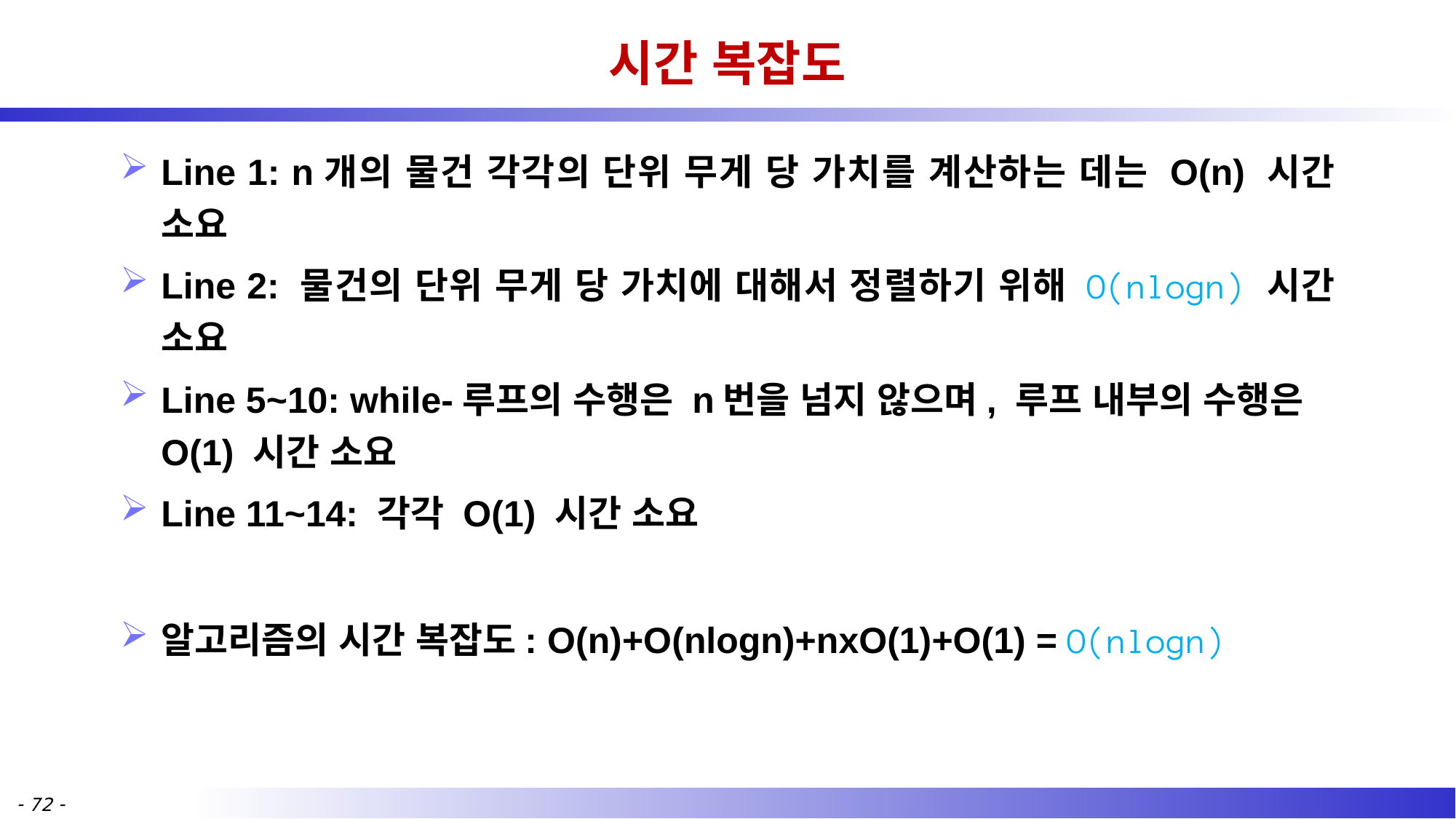

# 시간 복잡도
Line 1: n개의 물건 각각의 단위 무게 당 가치를 계산하는 데는 O(n) 시간 소요
Line 2: 물건의 단위 무게 당 가치에 대해서 정렬하기 위해 O(nlogn) 시간 소요
Line 5~10: while-루프의 수행은 n번을 넘지 않으며, 루프 내부의 수행은 O(1) 시간 소요
Line 11~14: 각각 O(1) 시간 소요

알고리즘의 시간 복잡도: O(n)+O(nlogn)+nxO(1)+O(1) = O(nlogn)
- 72 -